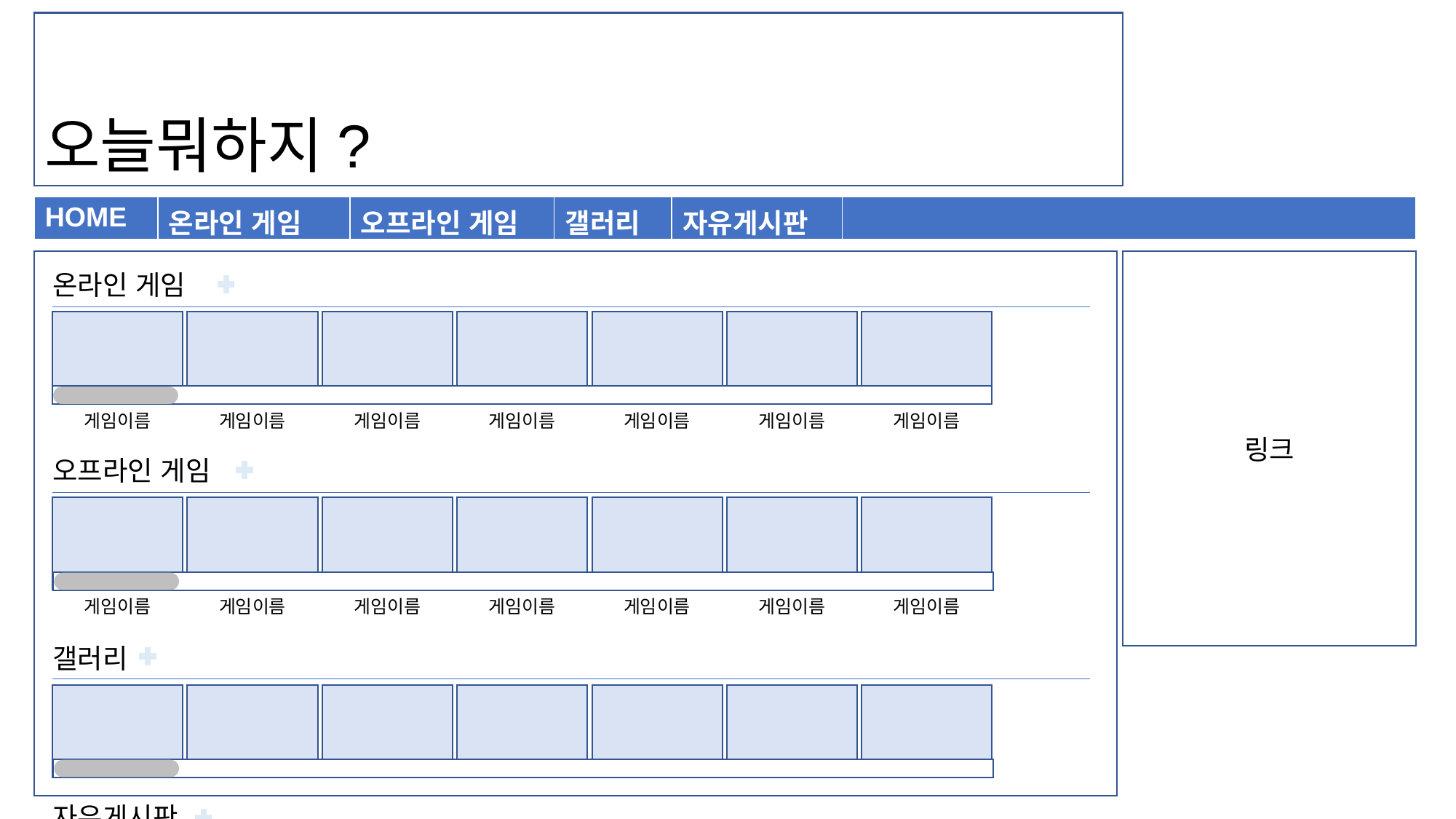

오늘뭐하지?
| HOME | 온라인 게임 | 오프라인 게임 | 갤러리 | 자유게시판 |  |
| --- | --- | --- | --- | --- | --- |

링크
온라인 게임

게임이름
게임이름
게임이름
게임이름
게임이름
게임이름
게임이름
오프라인 게임

게임이름
게임이름
게임이름
게임이름
게임이름
게임이름
게임이름
갤러리

자유게시판

123
123
123